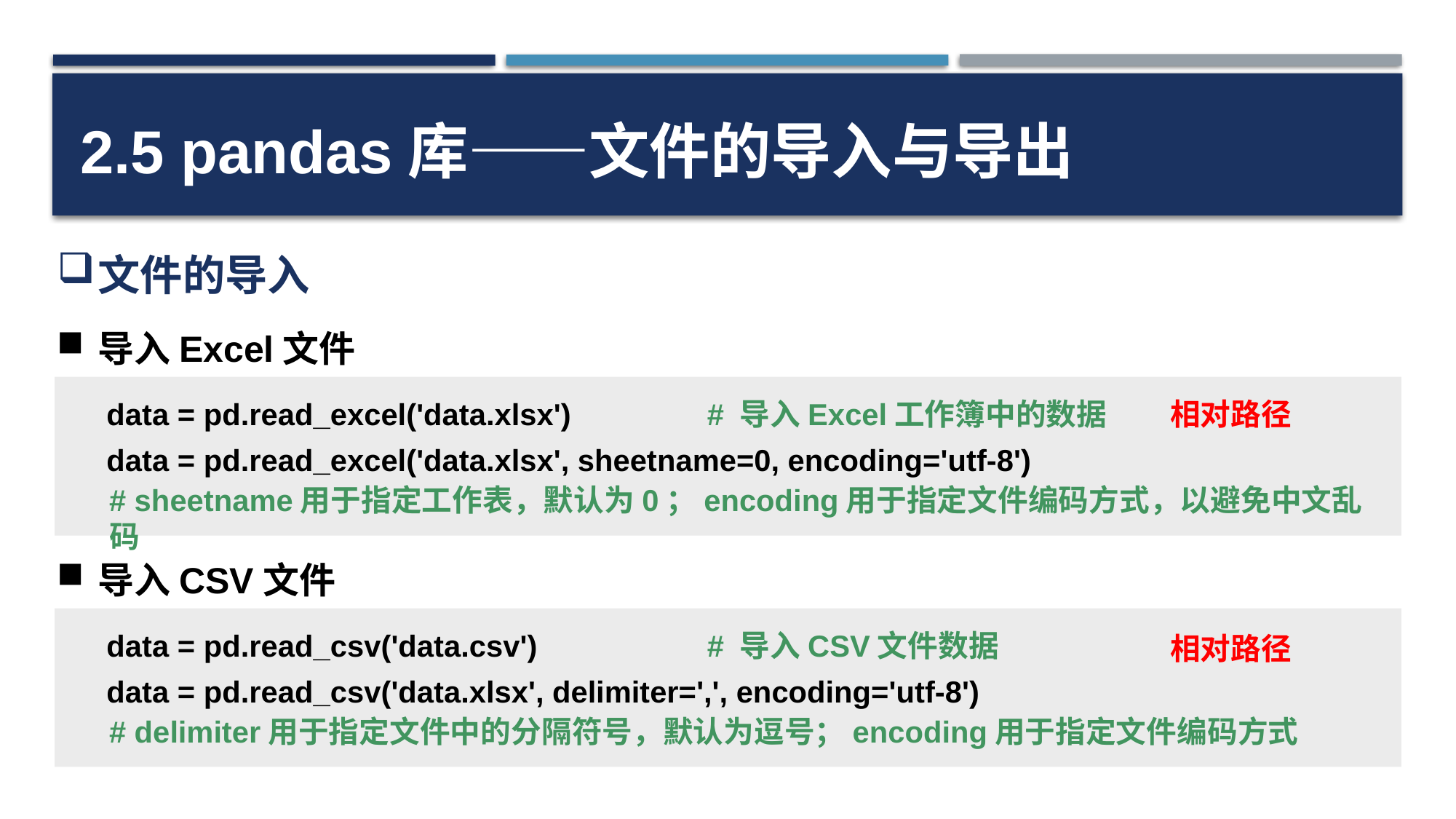

2.5 pandas库——文件的导入与导出
文件的导入
导入Excel文件

data = pd.read_excel('data.xlsx')
data = pd.read_excel('data.xlsx', sheetname=0, encoding='utf-8')
# 导入Excel工作簿中的数据
# sheetname用于指定工作表，默认为0；encoding用于指定文件编码方式，以避免中文乱码
相对路径
导入CSV文件

data = pd.read_csv('data.csv')
data = pd.read_csv('data.xlsx', delimiter=',', encoding='utf-8')
# 导入CSV文件数据
# delimiter用于指定文件中的分隔符号，默认为逗号；encoding用于指定文件编码方式
相对路径
51